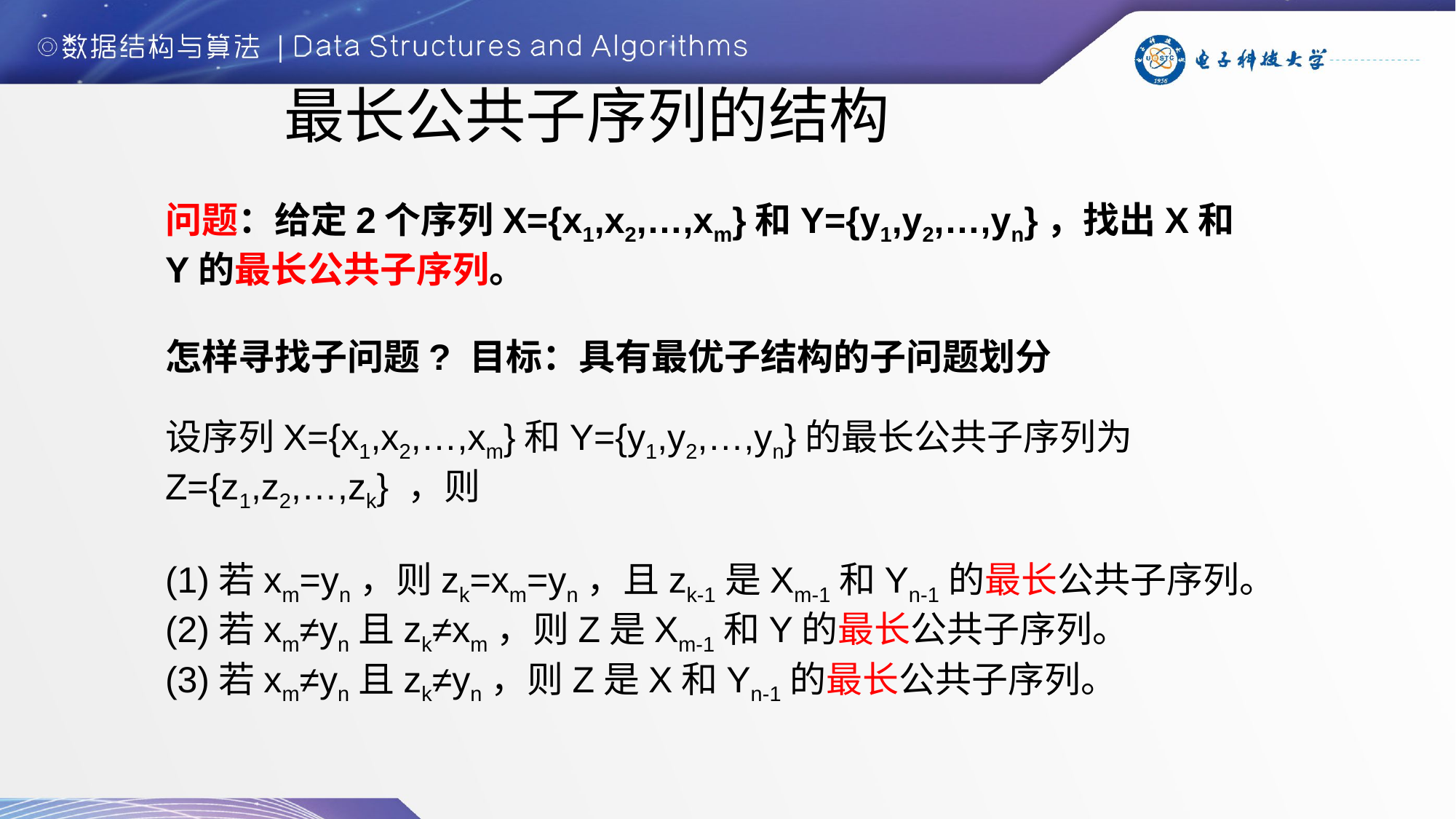

# 最长公共子序列的结构
问题：给定2个序列X={x1,x2,…,xm}和Y={y1,y2,…,yn}，找出X和Y的最长公共子序列。

怎样寻找子问题? 目标：具有最优子结构的子问题划分

设序列X={x1,x2,…,xm}和Y={y1,y2,…,yn}的最长公共子序列为Z={z1,z2,…,zk} ，则

(1)若xm=yn，则zk=xm=yn，且zk-1是Xm-1和Yn-1的最长公共子序列。
(2)若xm≠yn且zk≠xm，则Z是Xm-1和Y的最长公共子序列。
(3)若xm≠yn且zk≠yn，则Z是X和Yn-1的最长公共子序列。